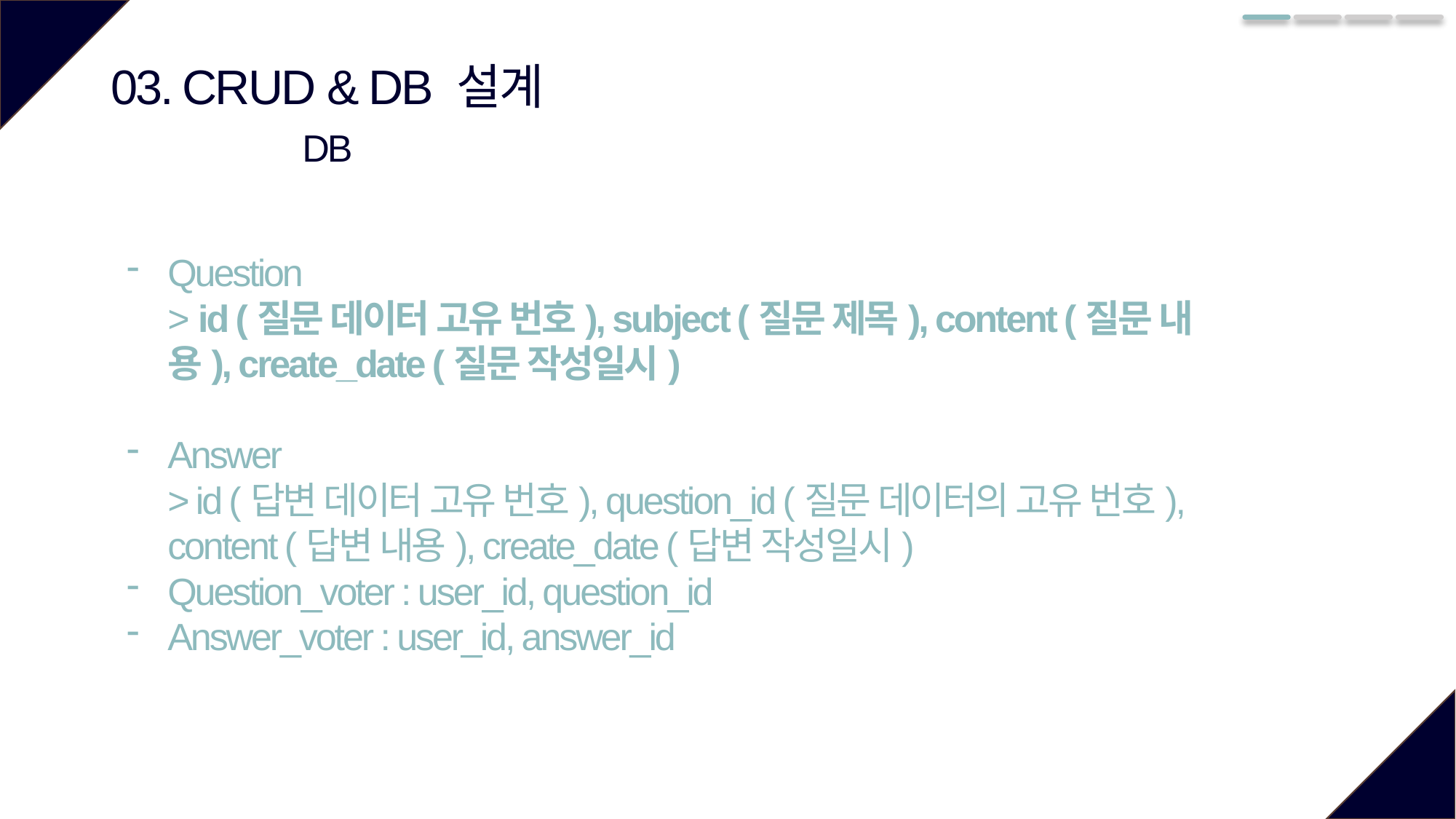

03. CRUD & DB 설계
DB
Question
> id (질문 데이터 고유 번호), subject (질문 제목), content (질문 내용), create_date (질문 작성일시)

Answer
> id (답변 데이터 고유 번호), question_id (질문 데이터의 고유 번호), content (답변 내용), create_date (답변 작성일시)
Question_voter : user_id, question_id
Answer_voter : user_id, answer_id